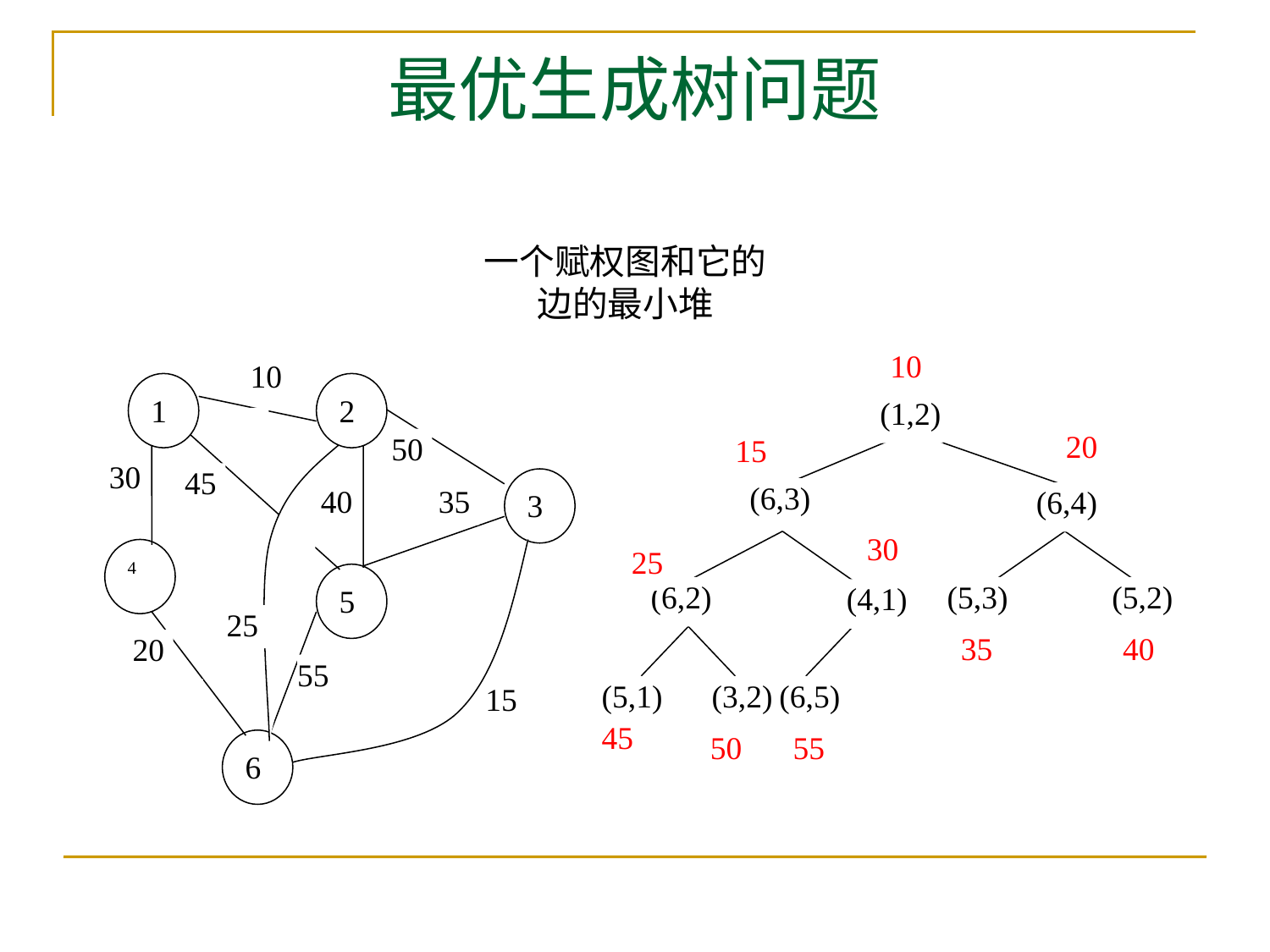

# 最优生成树问题
一个赋权图和它的
边的最小堆
10
20
15
30
25
35
40
45
50
55
(1,2)
(6,3)
(6,4)
(6,2)
(5,3)
(5,2)
(4,1)
(5,1)
(3,2)
(6,5)

10

50
30
45
40
35

25
20

55

15
1
2

3

4

6
5